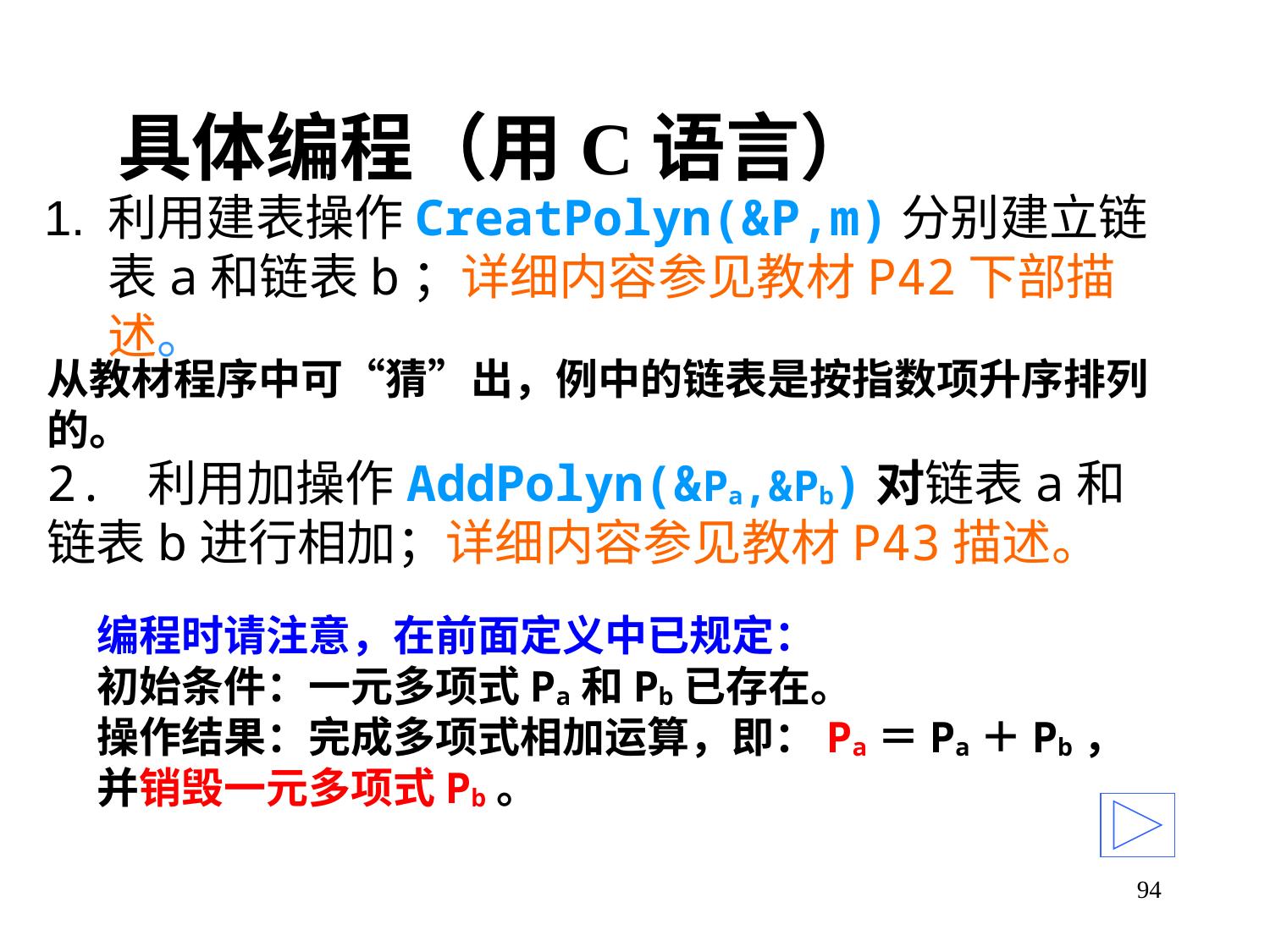

# 具体编程（用C语言）
利用建表操作CreatPolyn(&P,m)分别建立链表a和链表b；详细内容参见教材P42下部描述。
从教材程序中可“猜”出，例中的链表是按指数项升序排列的。
2. 利用加操作AddPolyn(&Pa,&Pb)对链表a和链表b进行相加；详细内容参见教材P43描述。
编程时请注意，在前面定义中已规定：
初始条件：一元多项式Pa和Pb已存在。
操作结果：完成多项式相加运算，即：Pa＝Pa＋Pb，
并销毁一元多项式Pb。

94